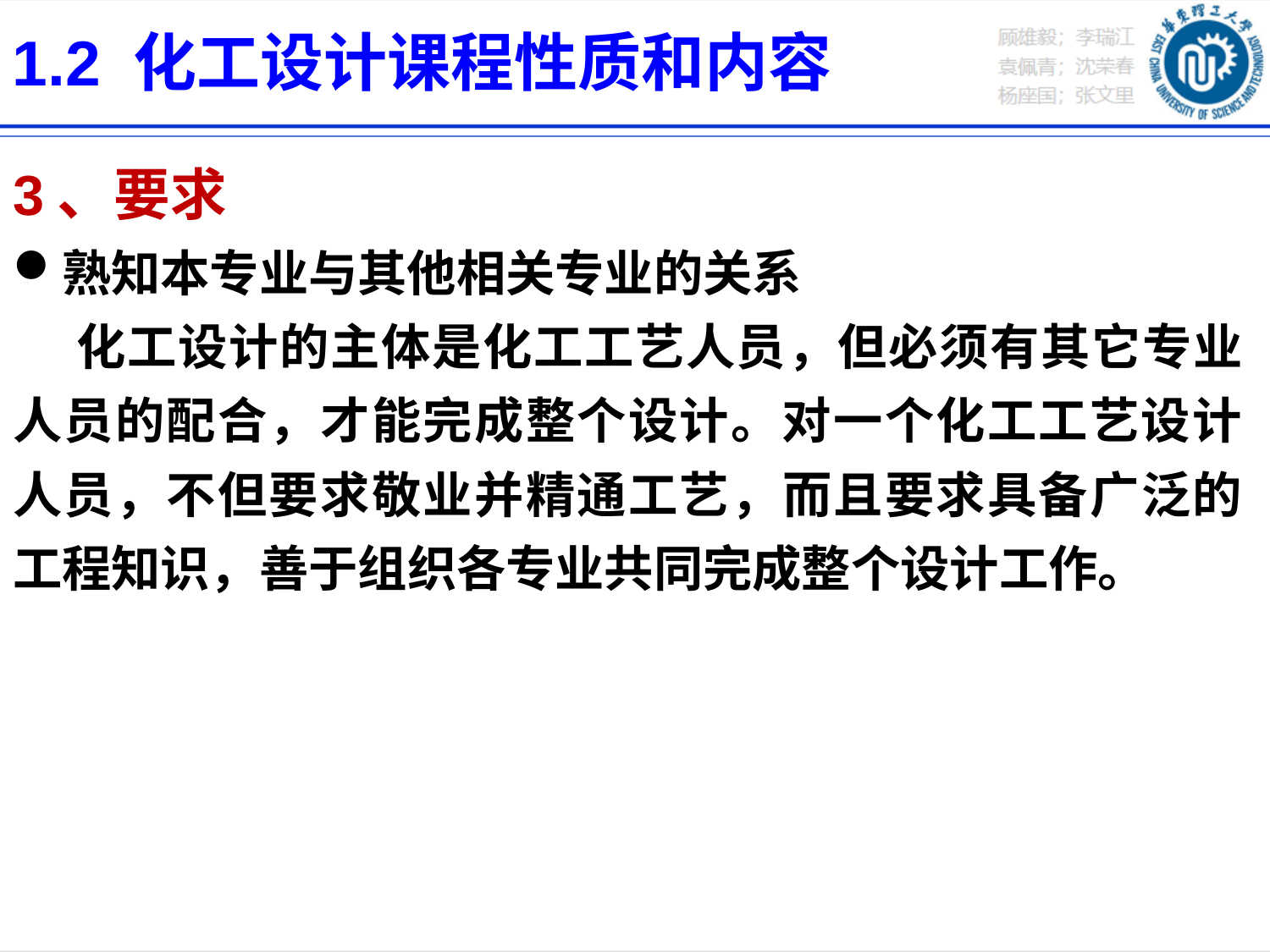

1.2 化工设计课程性质和内容
3、要求
熟知本专业与其他相关专业的关系
    化工设计的主体是化工工艺人员，但必须有其它专业人员的配合，才能完成整个设计。对一个化工工艺设计人员，不但要求敬业并精通工艺，而且要求具备广泛的工程知识，善于组织各专业共同完成整个设计工作。